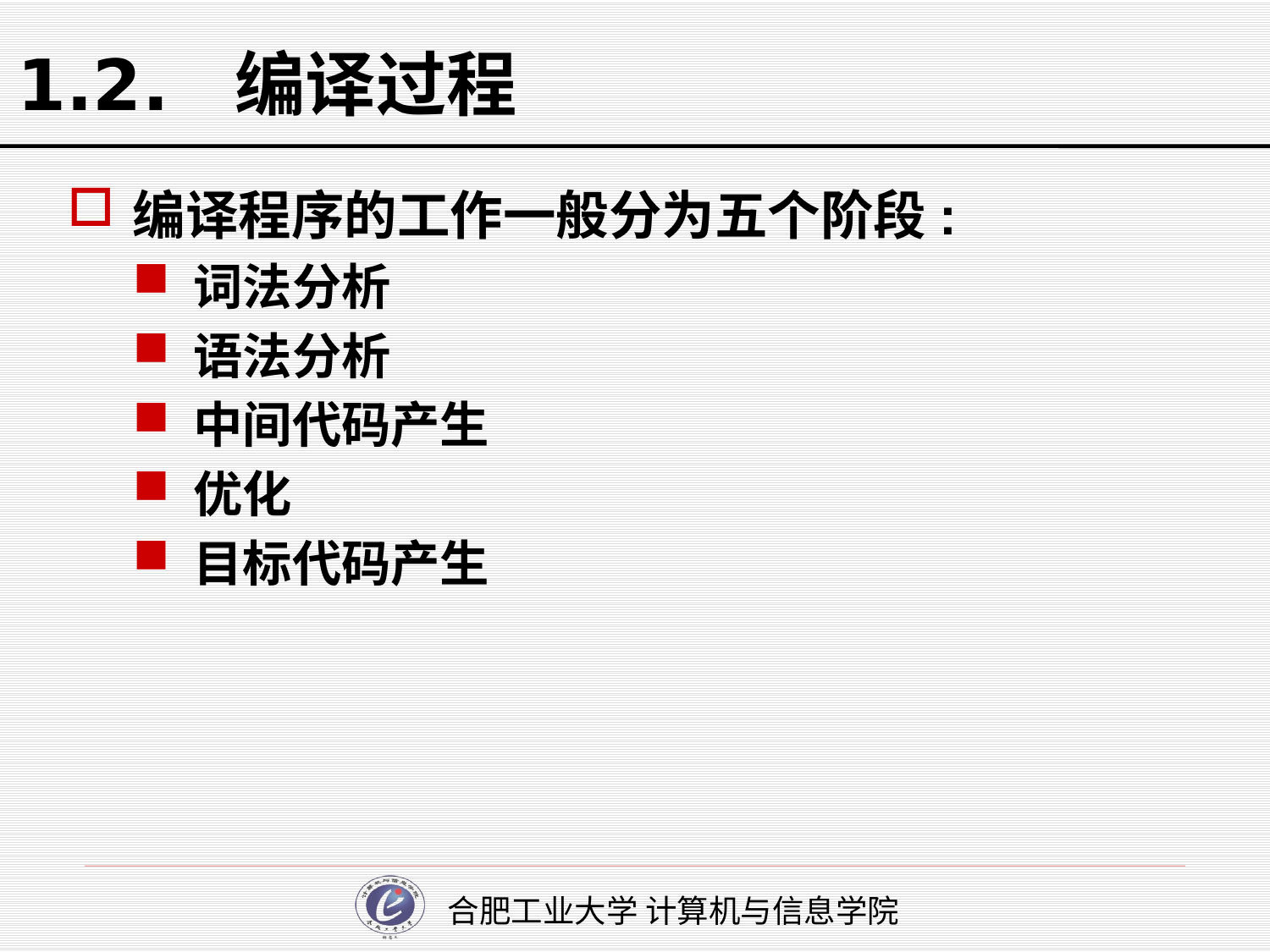

1.2.  编译过程

# 编译程序的工作一般分为五个阶段:
词法分析
语法分析
中间代码产生
优化
目标代码产生

16